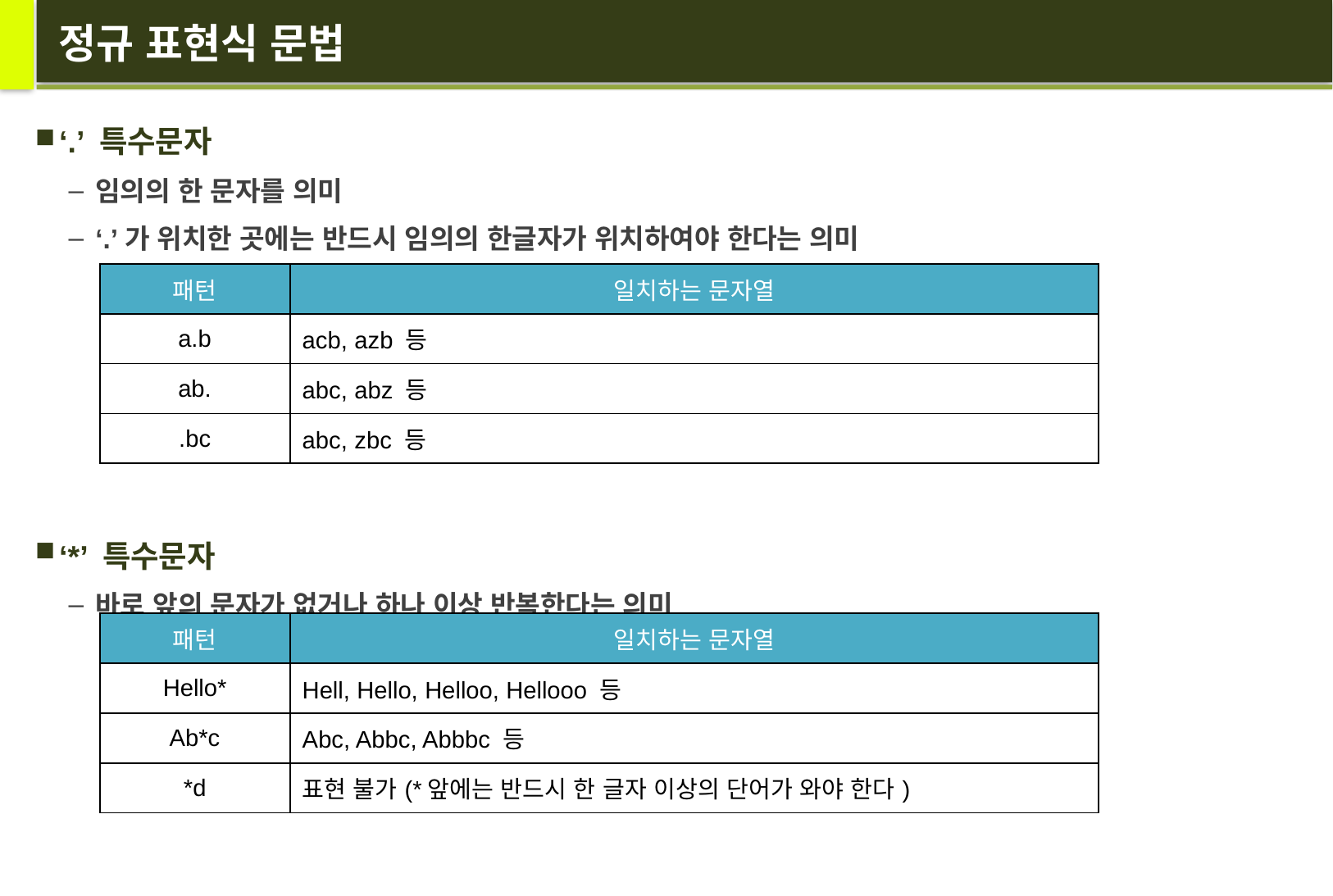

# 정규 표현식 문법
‘.’ 특수문자
임의의 한 문자를 의미
‘.’가 위치한 곳에는 반드시 임의의 한글자가 위치하여야 한다는 의미

‘*’ 특수문자
바로 앞의 문자가 없거나 하나 이상 반복한다는 의미

| 패턴 | 일치하는 문자열 |
| --- | --- |
| a.b | acb, azb 등 |
| ab. | abc, abz 등 |
| .bc | abc, zbc 등 |
| 패턴 | 일치하는 문자열 |
| --- | --- |
| Hello\* | Hell, Hello, Helloo, Hellooo 등 |
| Ab\*c | Abc, Abbc, Abbbc 등 |
| \*d | 표현 불가(\*앞에는 반드시 한 글자 이상의 단어가 와야 한다) |